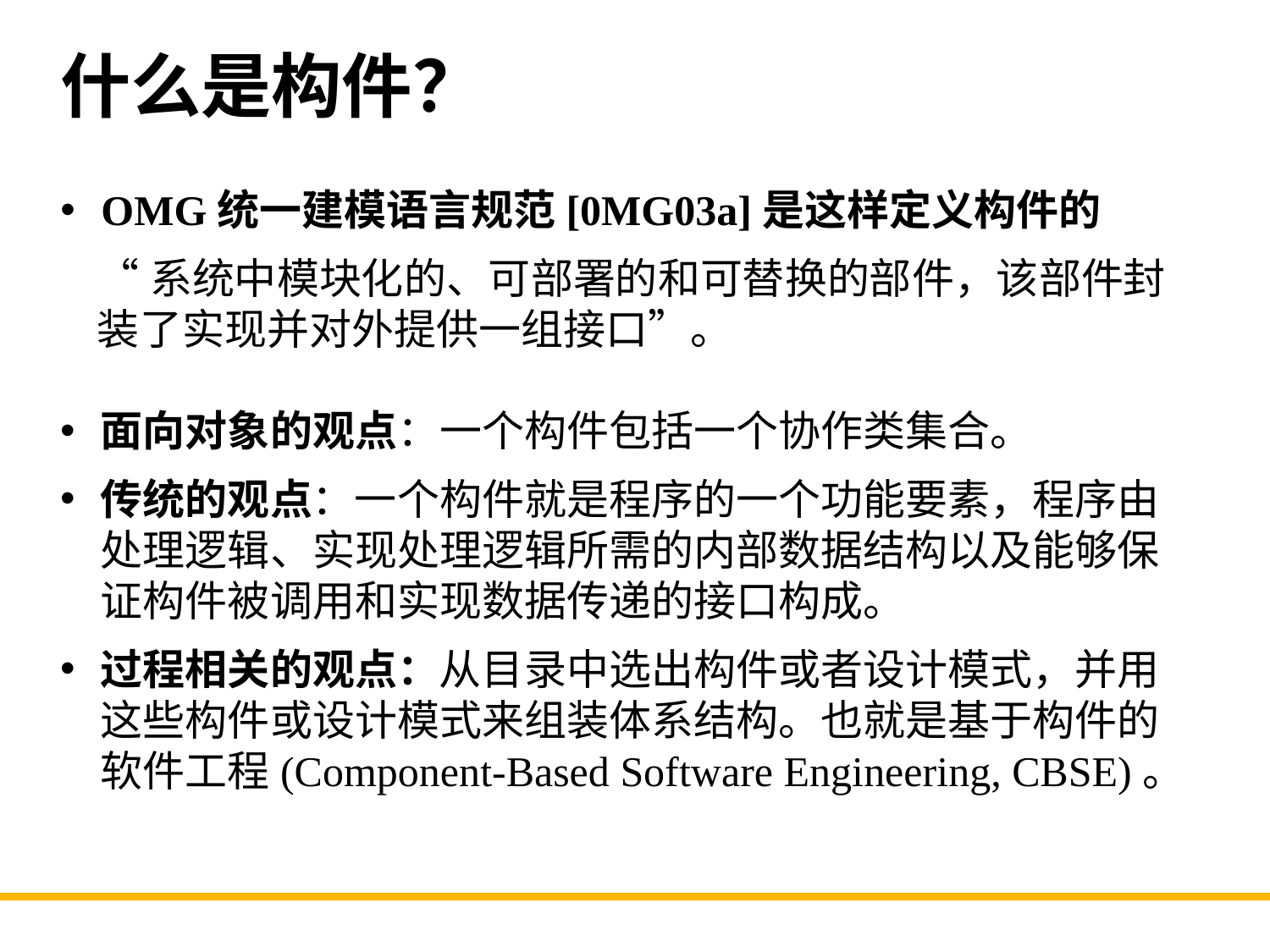

# 什么是构件？
OMG统一建模语言规范[0MG03a]是这样定义构件的
“系统中模块化的、可部署的和可替换的部件，该部件封装了实现并对外提供一组接口”。
面向对象的观点：一个构件包括一个协作类集合。
传统的观点：一个构件就是程序的一个功能要素，程序由处理逻辑、实现处理逻辑所需的内部数据结构以及能够保证构件被调用和实现数据传递的接口构成。
过程相关的观点：从目录中选出构件或者设计模式，并用这些构件或设计模式来组装体系结构。也就是基于构件的软件工程(Component-Based Software Engineering, CBSE)。